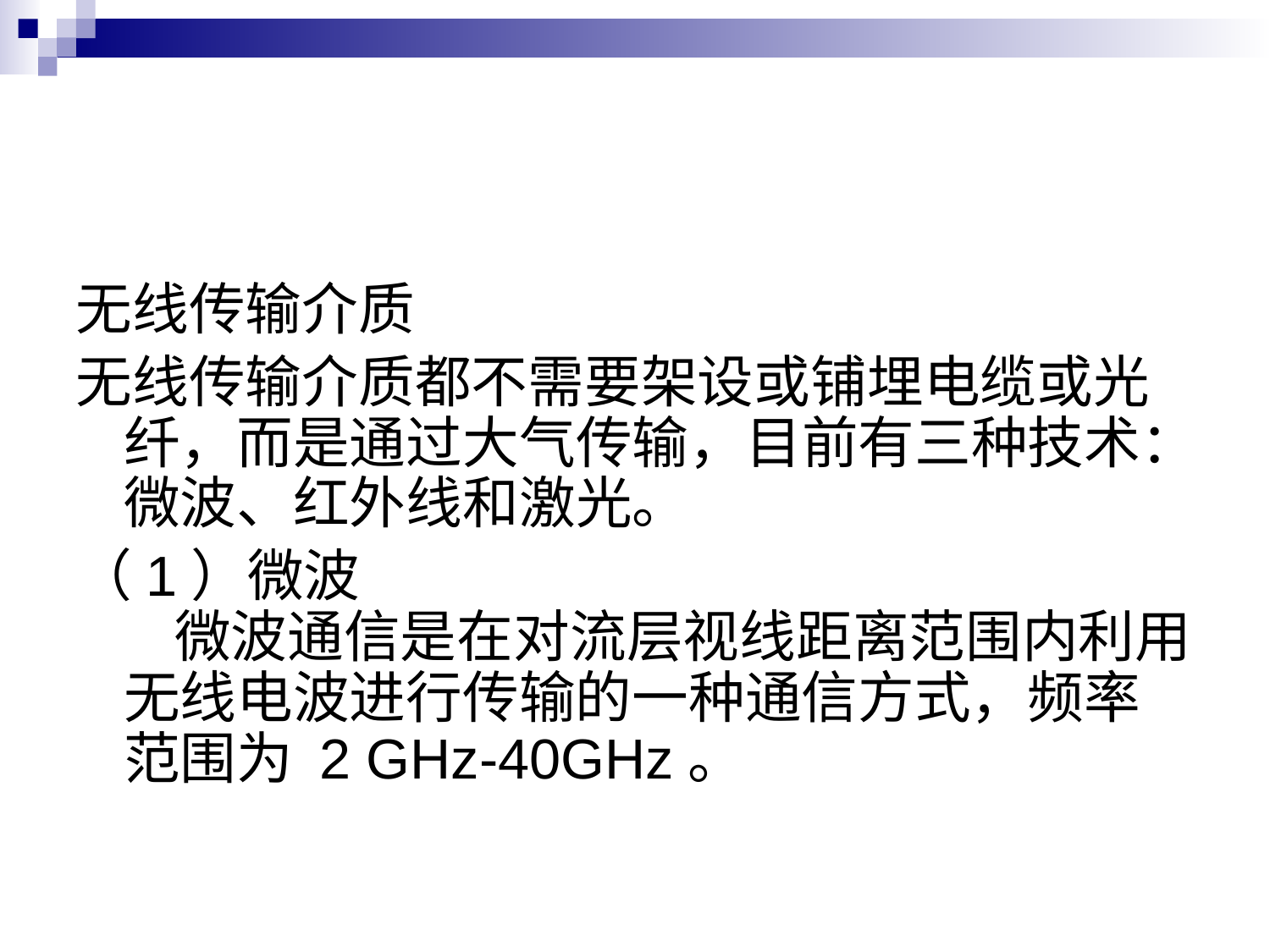

#
无线传输介质
无线传输介质都不需要架设或铺埋电缆或光纤，而是通过大气传输，目前有三种技术：微波、红外线和激光。
（1）微波
    微波通信是在对流层视线距离范围内利用无线电波进行传输的一种通信方式，频率范围为 2 GHz-40GHz。